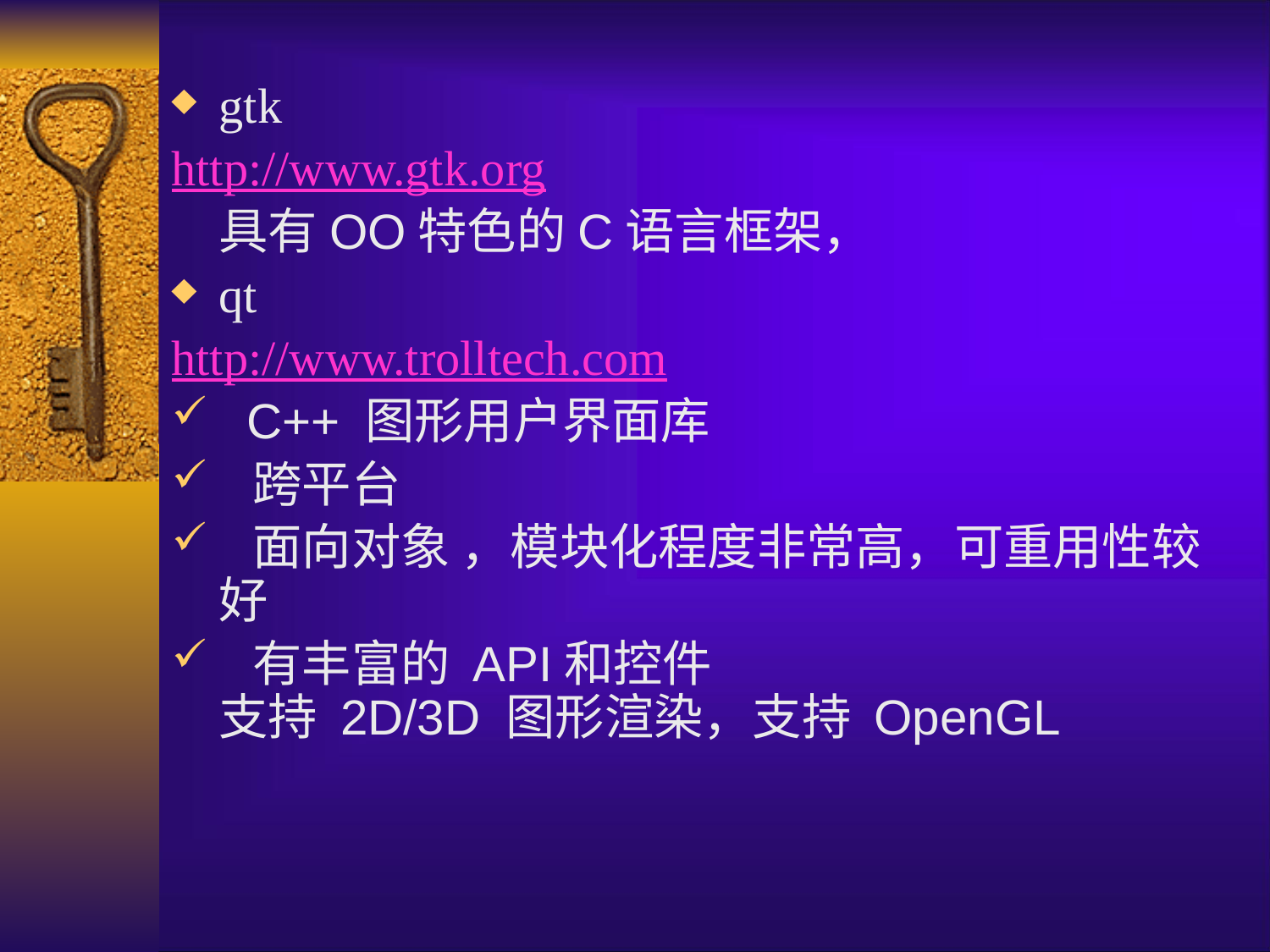

gtk
http://www.gtk.org
	具有OO特色的C语言框架，
qt
http://www.trolltech.com
  C++ 图形用户界面库
  跨平台
  面向对象 ，模块化程度非常高，可重用性较好
  有丰富的 API和控件
支持 2D/3D 图形渲染，支持 OpenGL